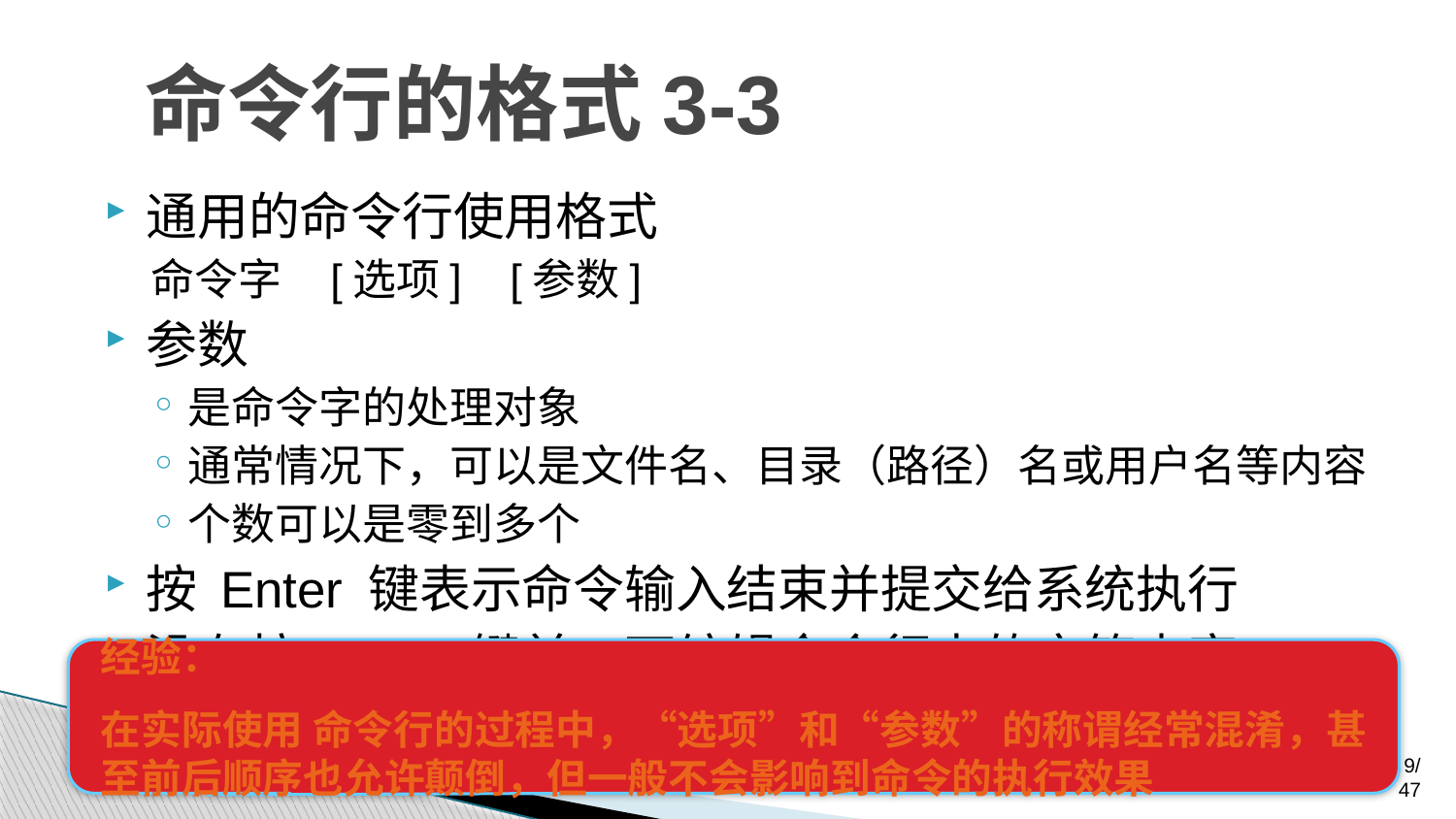

# 命令行的格式3-3
通用的命令行使用格式
命令字    [选项]    [参数]
参数
是命令字的处理对象
通常情况下，可以是文件名、目录（路径）名或用户名等内容
个数可以是零到多个
按 Enter 键表示命令输入结束并提交给系统执行
没有按 Enter 键前，可编辑命令行中的字符内容
经验：
在实际使用 命令行的过程中，“选项”和“参数”的称谓经常混淆，甚至前后顺序也允许颠倒，但一般不会影响到命令的执行效果
9/47